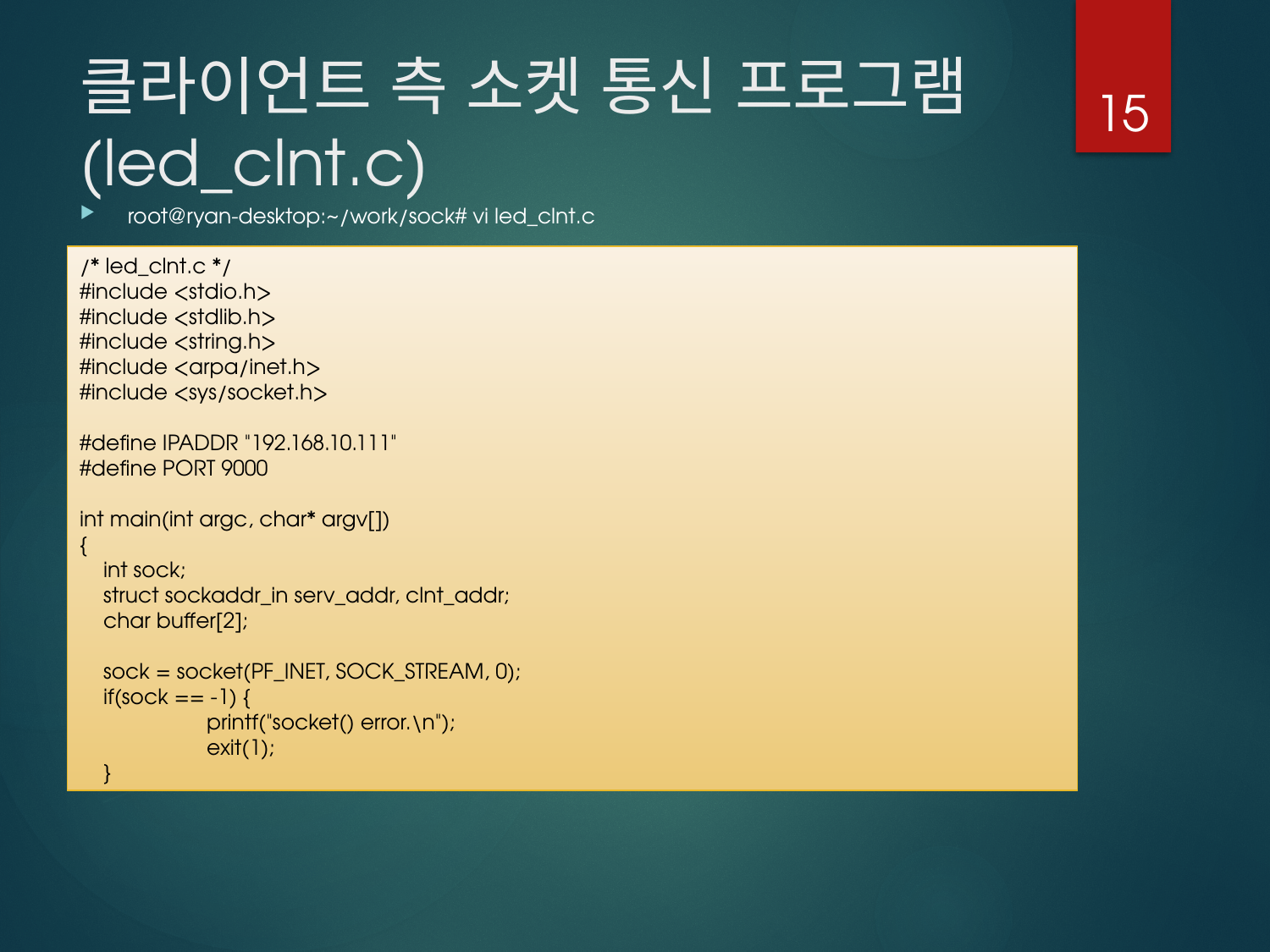

# 클라이언트 측 소켓 통신 프로그램(led_clnt.c)
15
root@ryan-desktop:~/work/sock# vi led_clnt.c

/* led_clnt.c */
#include <stdio.h>
#include <stdlib.h>
#include <string.h>
#include <arpa/inet.h>
#include <sys/socket.h>

#define IPADDR "192.168.10.111"
#define PORT 9000

int main(int argc, char* argv[])
{
    int sock;
    struct sockaddr_in serv_addr, clnt_addr;
    char buffer[2];

    sock = socket(PF_INET, SOCK_STREAM, 0);
    if(sock == -1) {
	printf("socket() error.\n");
	exit(1);
    }